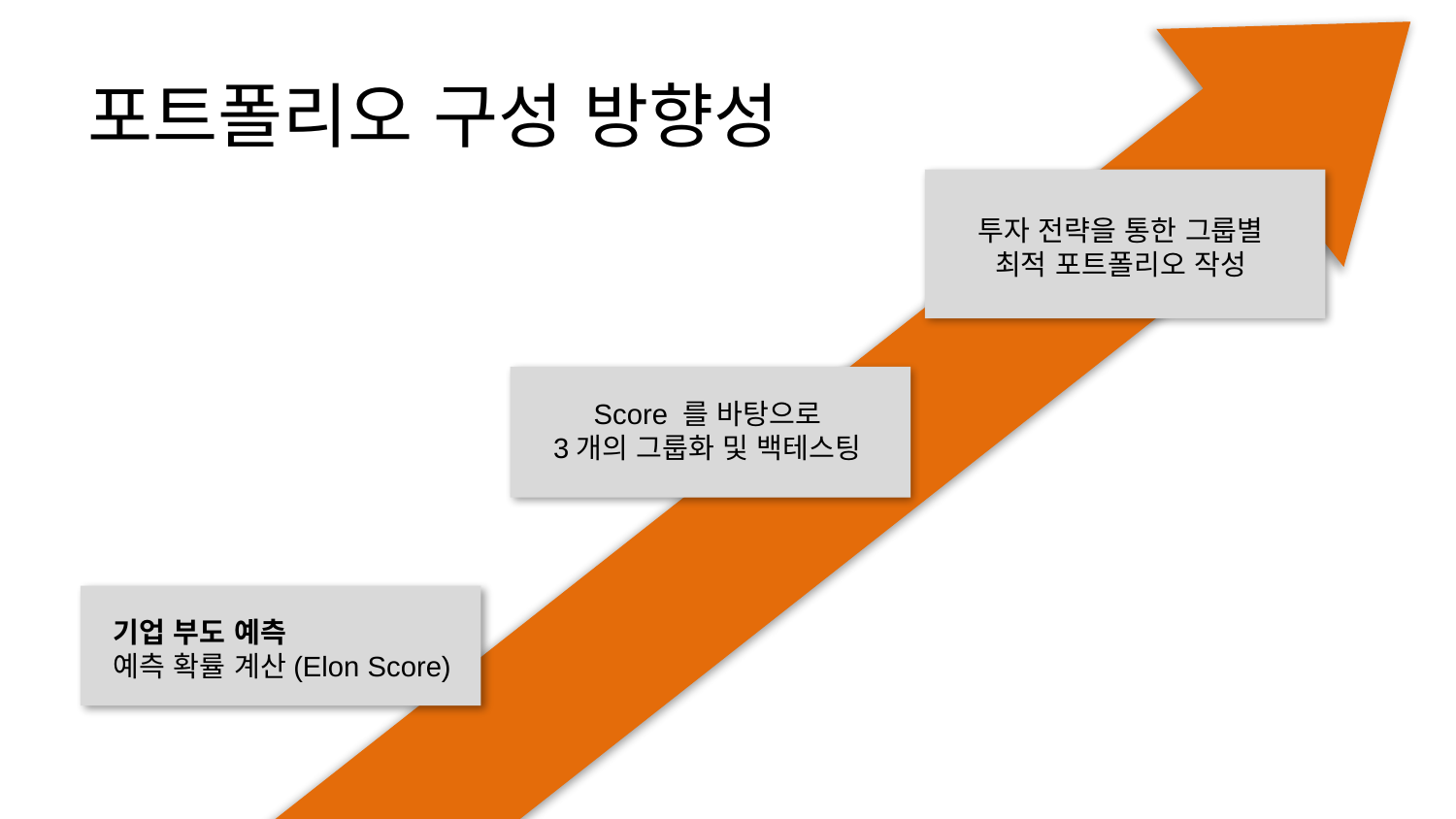

포트폴리오 구성 방향성

투자 전략을 통한 그룹별 최적 포트폴리오 작성

Score 를 바탕으로
3개의 그룹화 및 백테스팅

기업 부도 예측
예측 확률 계산(Elon Score)